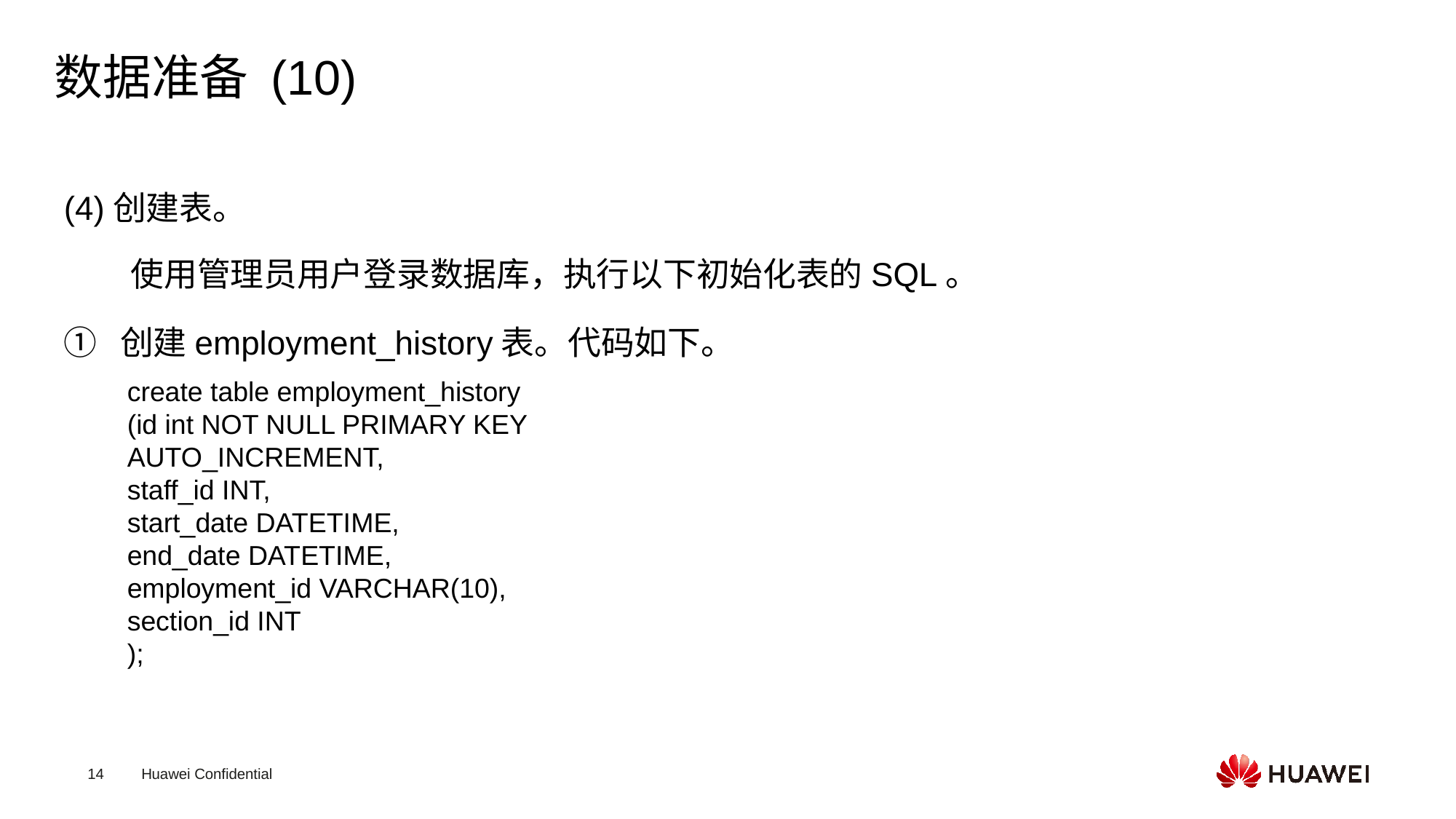

# 数据准备 (10)
(4)创建表。
使用管理员用户登录数据库，执行以下初始化表的SQL。
①  创建employment_history表。代码如下。

create table employment_history(id int NOT NULL PRIMARY KEY AUTO_INCREMENT,staff_id INT,start_date DATETIME,end_date DATETIME,
employment_id VARCHAR(10),section_id INT);